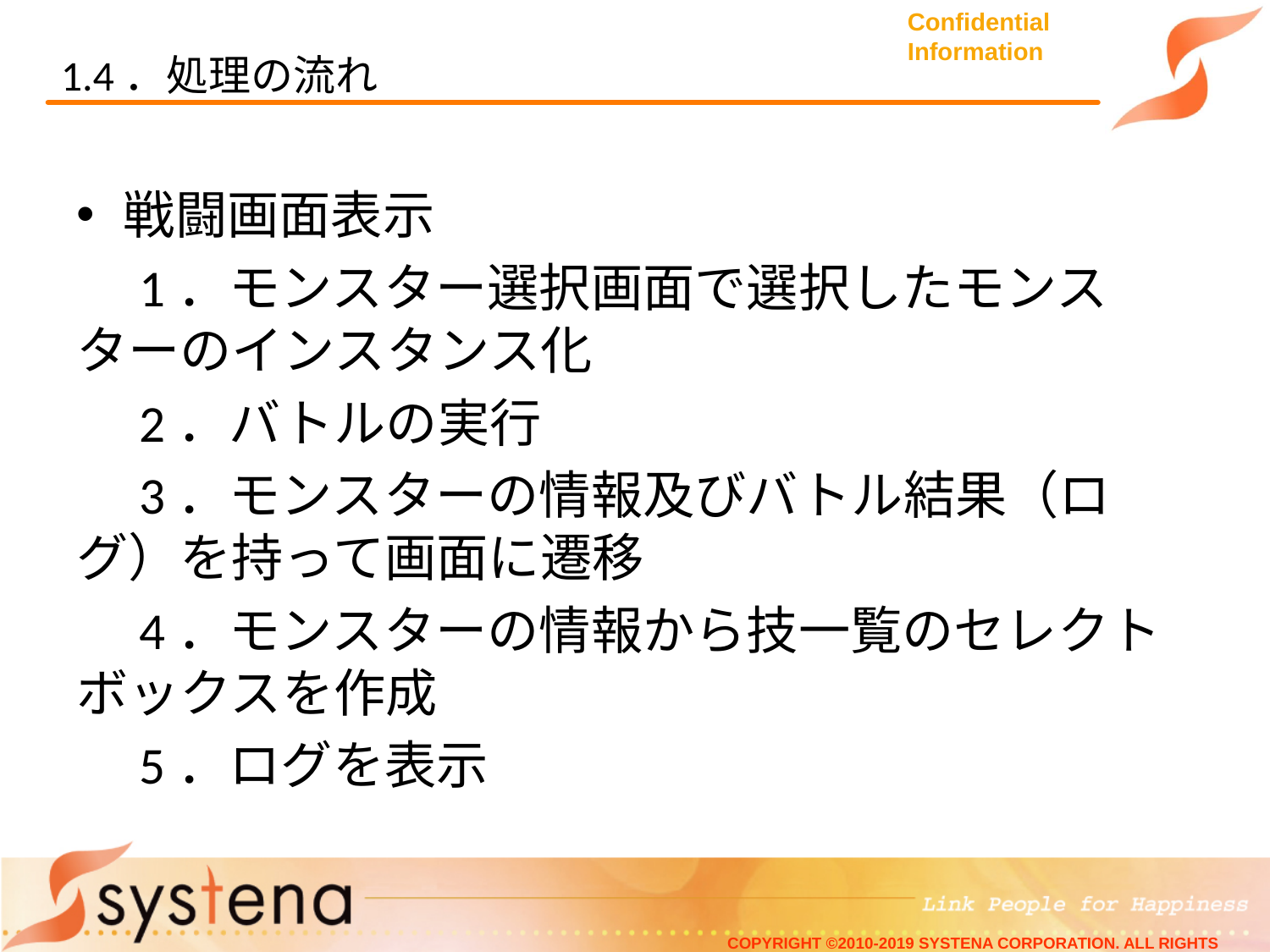

# 1.4．処理の流れ
戦闘画面表示
　1．モンスター選択画面で選択したモンスターのインスタンス化
　2．バトルの実行
　3．モンスターの情報及びバトル結果（ログ）を持って画面に遷移
　4．モンスターの情報から技一覧のセレクトボックスを作成
　5．ログを表示